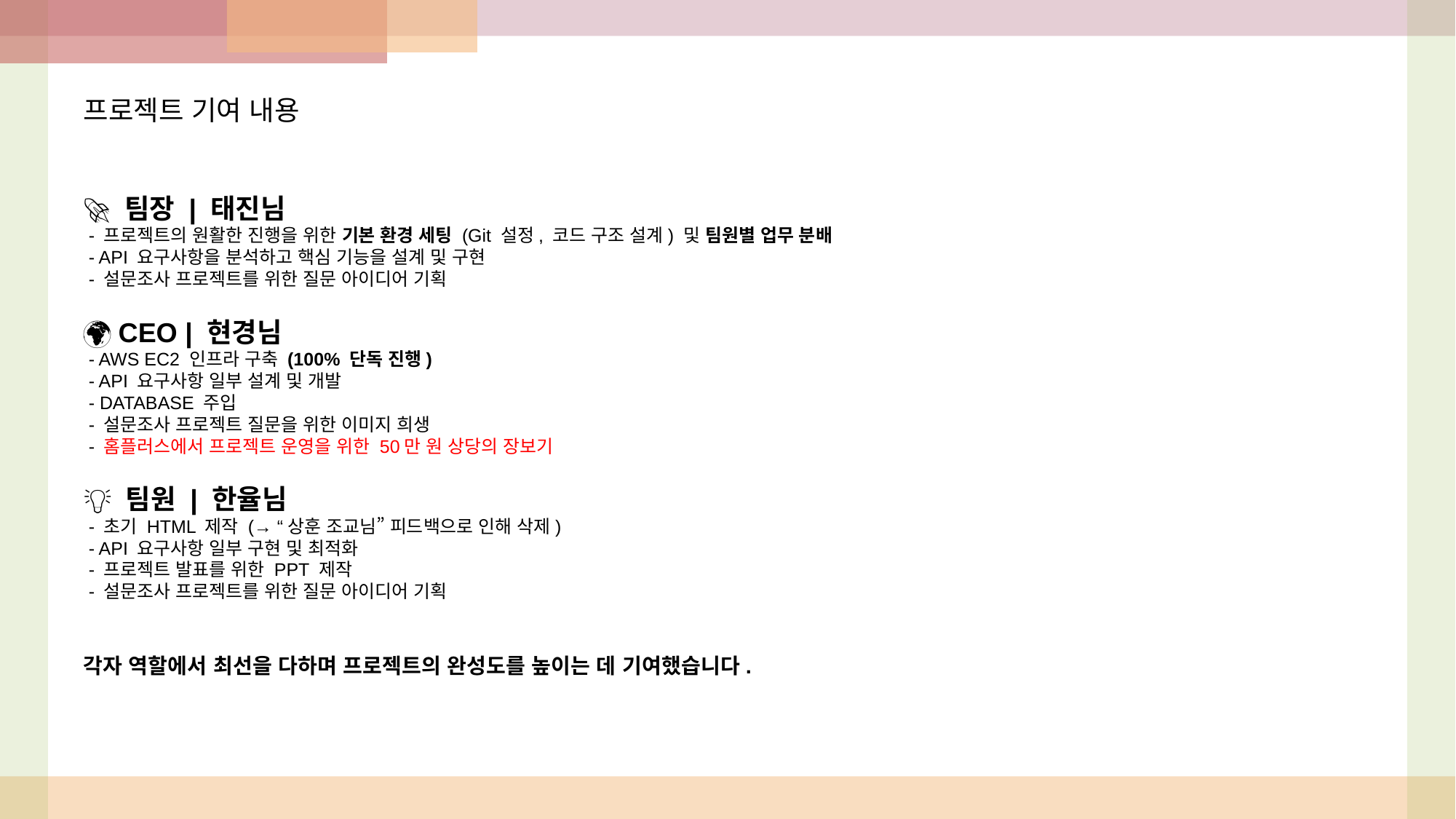

프로젝트 기여 내용

🚀 팀장 | 태진님
 - 프로젝트의 원활한 진행을 위한 기본 환경 세팅 (Git 설정, 코드 구조 설계) 및 팀원별 업무 분배
 - API 요구사항을 분석하고 핵심 기능을 설계 및 구현
 - 설문조사 프로젝트를 위한 질문 아이디어 기획

🌍 CEO | 현경님
 - AWS EC2 인프라 구축 (100% 단독 진행)
 - API 요구사항 일부 설계 및 개발
 - DATABASE 주입
 - 설문조사 프로젝트 질문을 위한 이미지 희생
 - 홈플러스에서 프로젝트 운영을 위한 50만 원 상당의 장보기

💡 팀원 | 한율님
 - 초기 HTML 제작 (→ “상훈 조교님” 피드백으로 인해 삭제)
 - API 요구사항 일부 구현 및 최적화
 - 프로젝트 발표를 위한 PPT 제작
 - 설문조사 프로젝트를 위한 질문 아이디어 기획

각자 역할에서 최선을 다하며 프로젝트의 완성도를 높이는 데 기여했습니다.